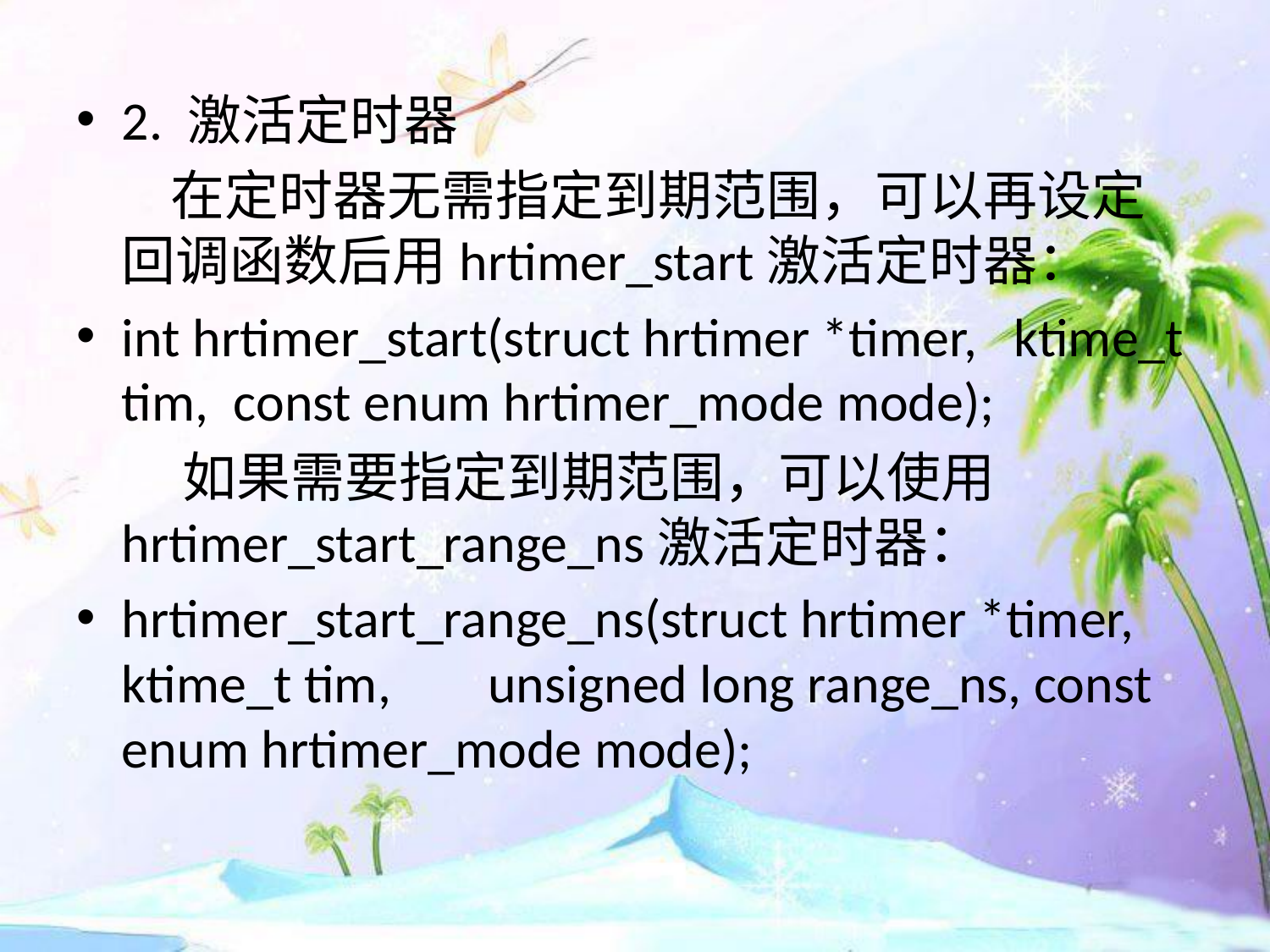

2. 激活定时器
		   在定时器无需指定到期范围，可以再设定回调函数后用hrtimer_start激活定时器：
int hrtimer_start(struct hrtimer *timer,   ktime_t tim,  const enum hrtimer_mode mode);
		    如果需要指定到期范围，可以使用hrtimer_start_range_ns激活定时器：
hrtimer_start_range_ns(struct hrtimer *timer, ktime_t tim,	unsigned long range_ns, const enum hrtimer_mode mode);